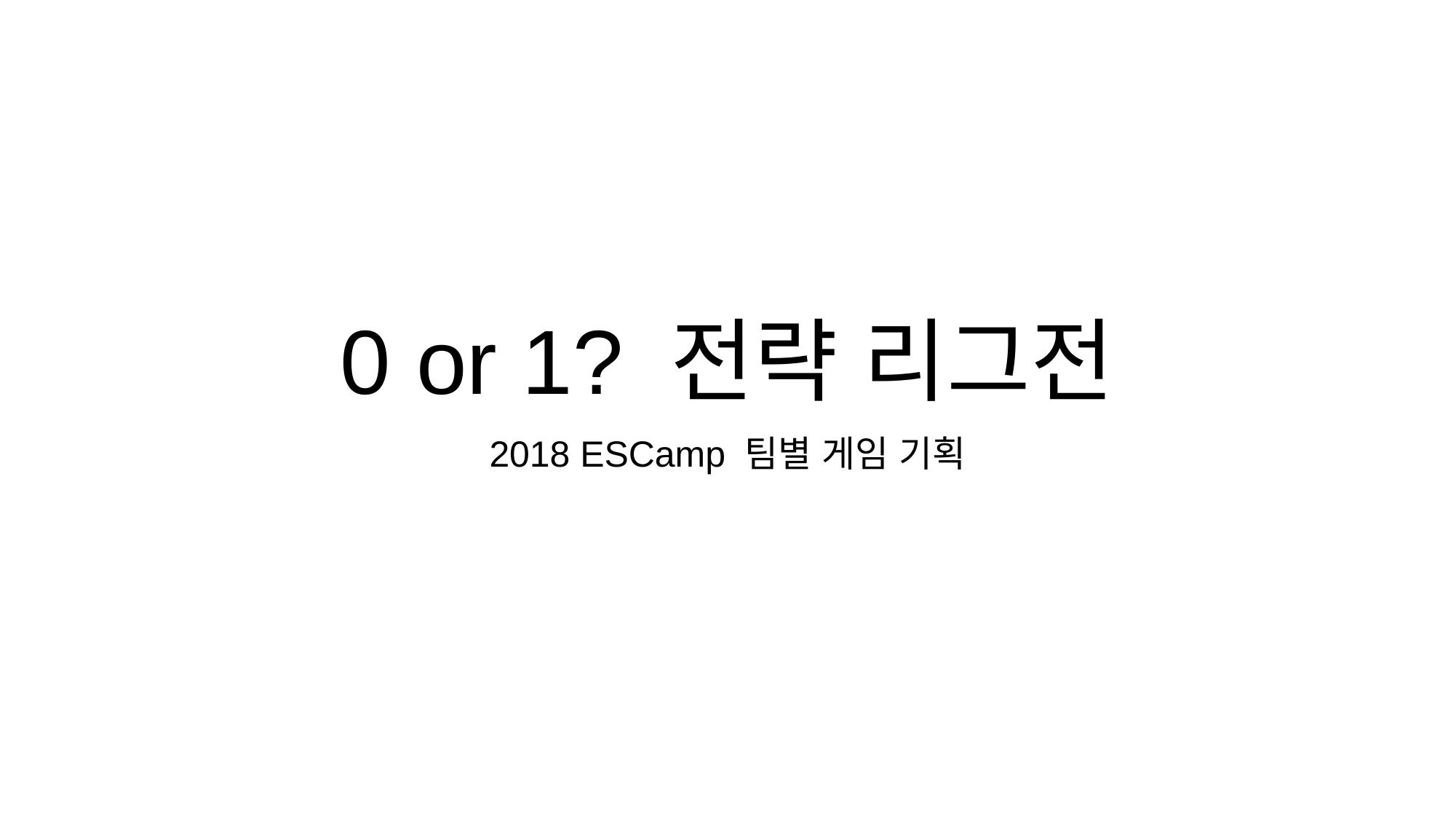

# 0 or 1? 전략 리그전
2018 ESCamp 팀별 게임 기획